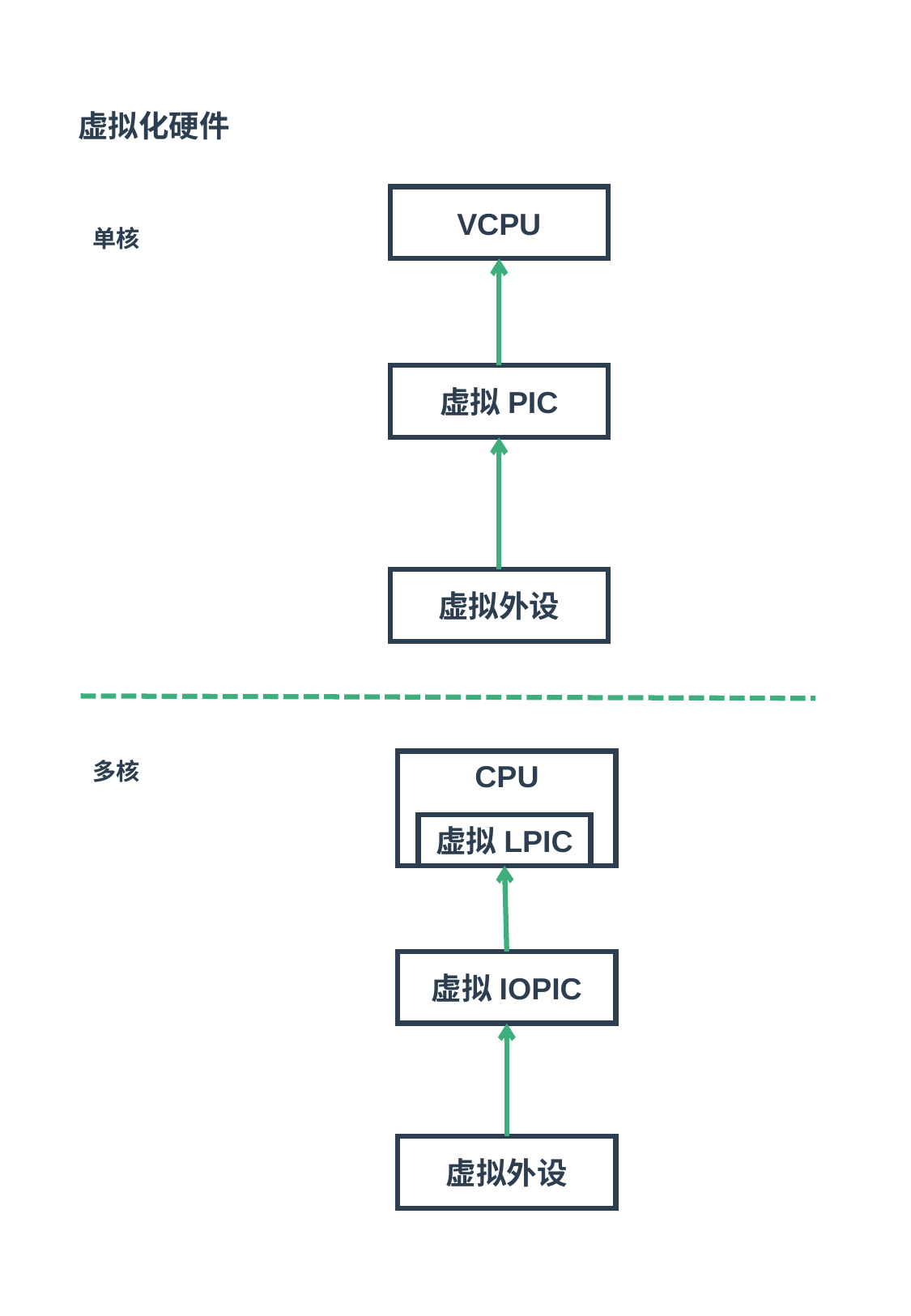

虚拟化硬件
VCPU
单核
虚拟PIC
虚拟外设
多核
CPU
虚拟LPIC
虚拟IOPIC
虚拟外设